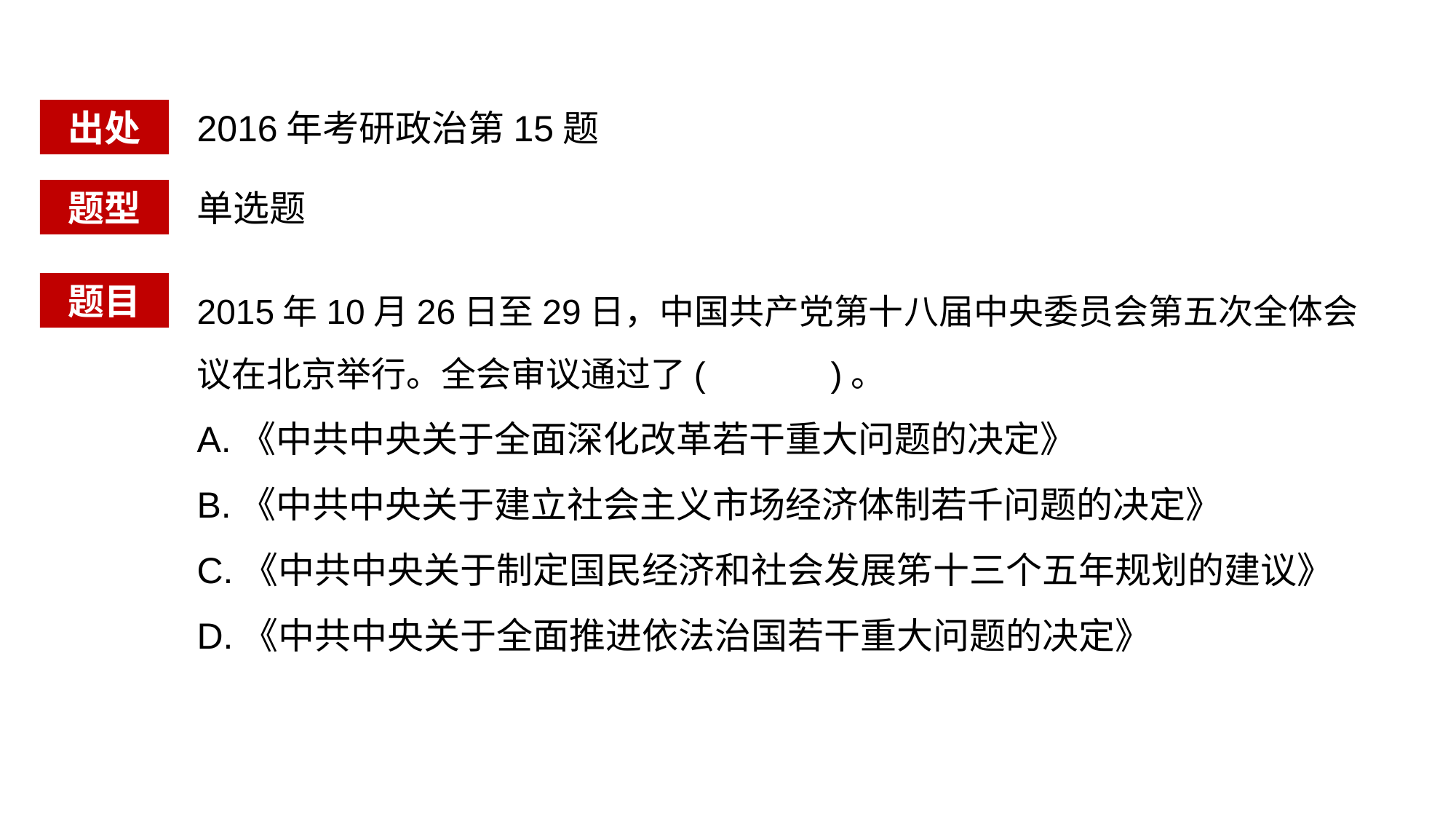

出处
2016年考研政治第15题
题型
单选题
2015年10月26日至29日，中国共产党第十八届中央委员会第五次全体会议在北京举行。全会审议通过了(             )。
A.《中共中央关于全面深化改革若干重大问题的决定》
B.《中共中央关于建立社会主义市场经济体制若千问题的决定》
C.《中共中央关于制定国民经济和社会发展笫十三个五年规划的建议》
D.《中共中央关于全面推进依法治国若干重大问题的决定》
题目